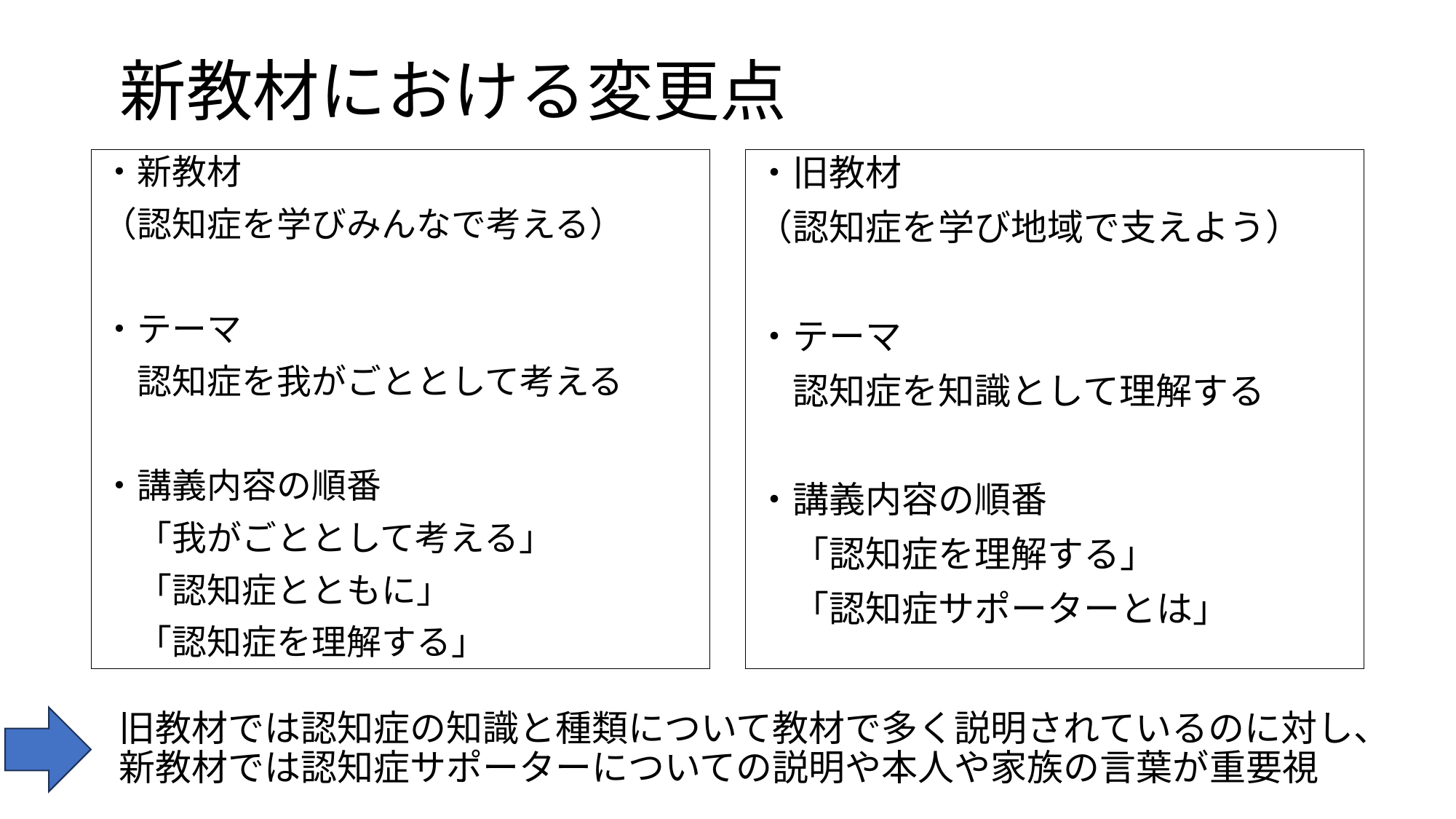

# 新教材における変更点
・新教材
（認知症を学びみんなで考える）

・テーマ
　認知症を我がごととして考える

・講義内容の順番
　「我がごととして考える」
　「認知症とともに」
　「認知症を理解する」
・旧教材
（認知症を学び地域で支えよう）

・テーマ
　認知症を知識として理解する

・講義内容の順番
　「認知症を理解する」
　「認知症サポーターとは」
旧教材では認知症の知識と種類について教材で多く説明されているのに対し、新教材では認知症サポーターについての説明や本人や家族の言葉が重要視